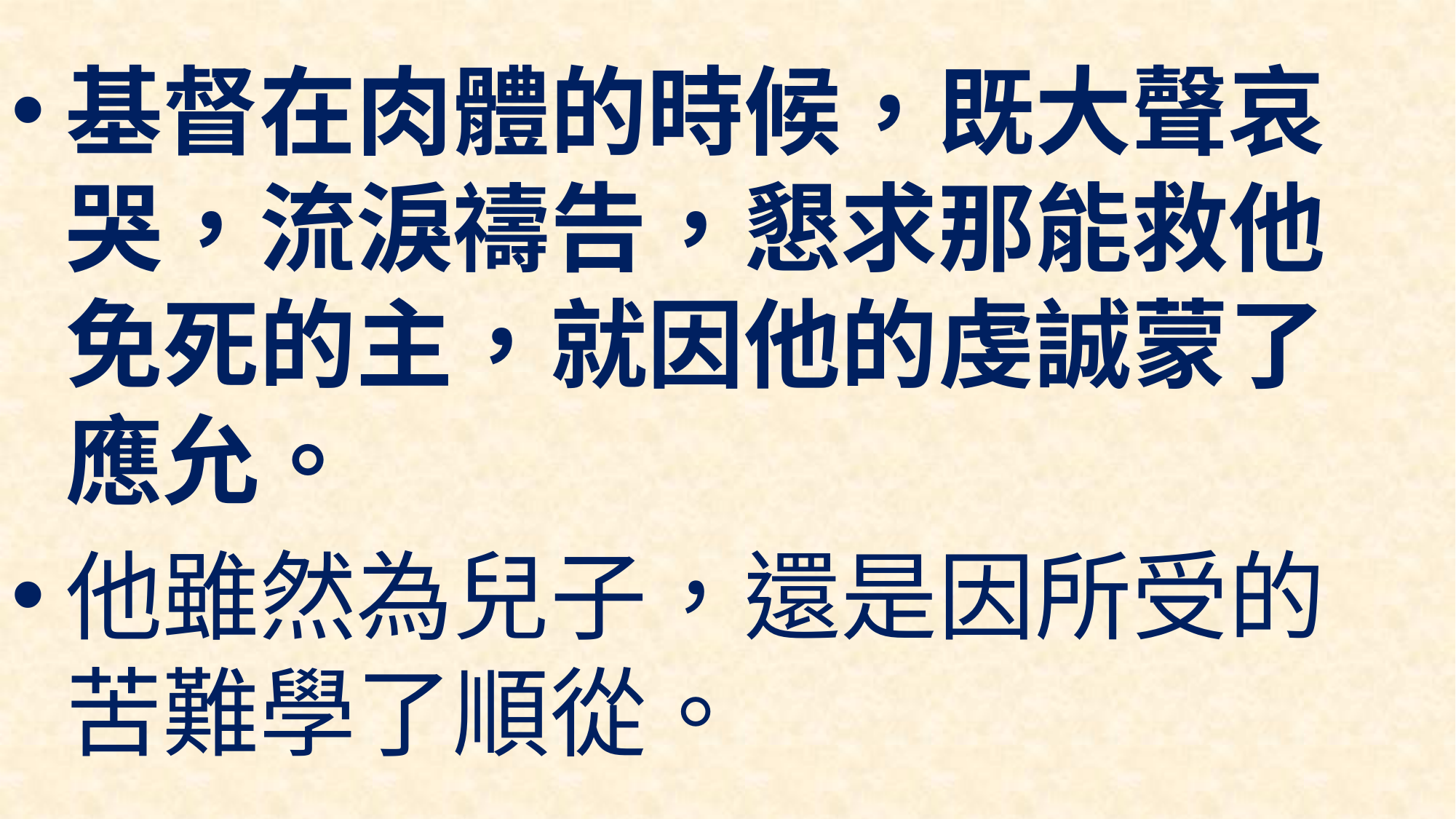

基督在肉體的時候，既大聲哀哭，流淚禱告，懇求那能救他免死的主，就因他的虔誠蒙了應允。
他雖然為兒子，還是因所受的苦難學了順從。